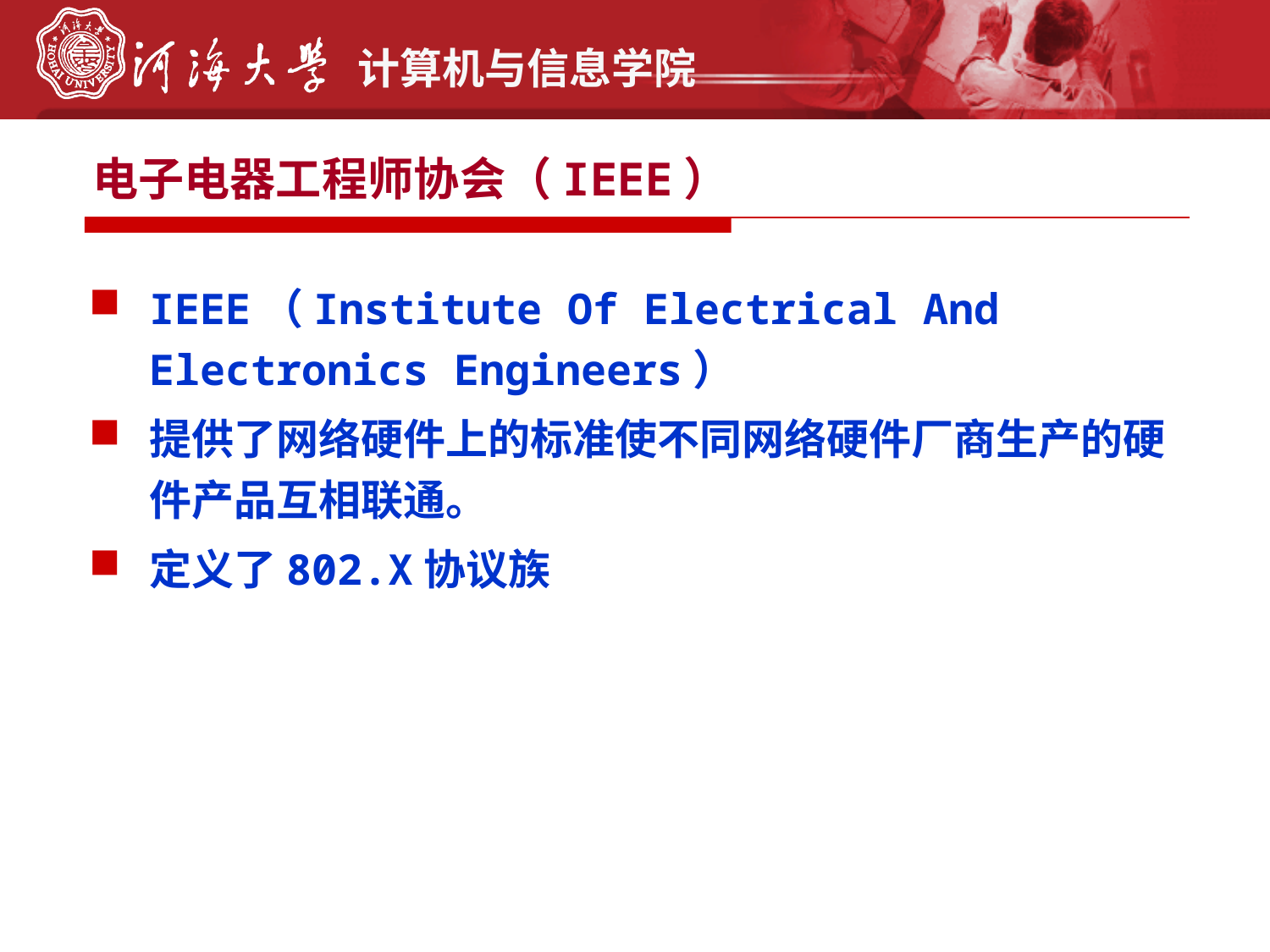

# 电子电器工程师协会（IEEE）
IEEE（Institute Of Electrical And Electronics Engineers）
提供了网络硬件上的标准使不同网络硬件厂商生产的硬件产品互相联通。
定义了802.X协议族